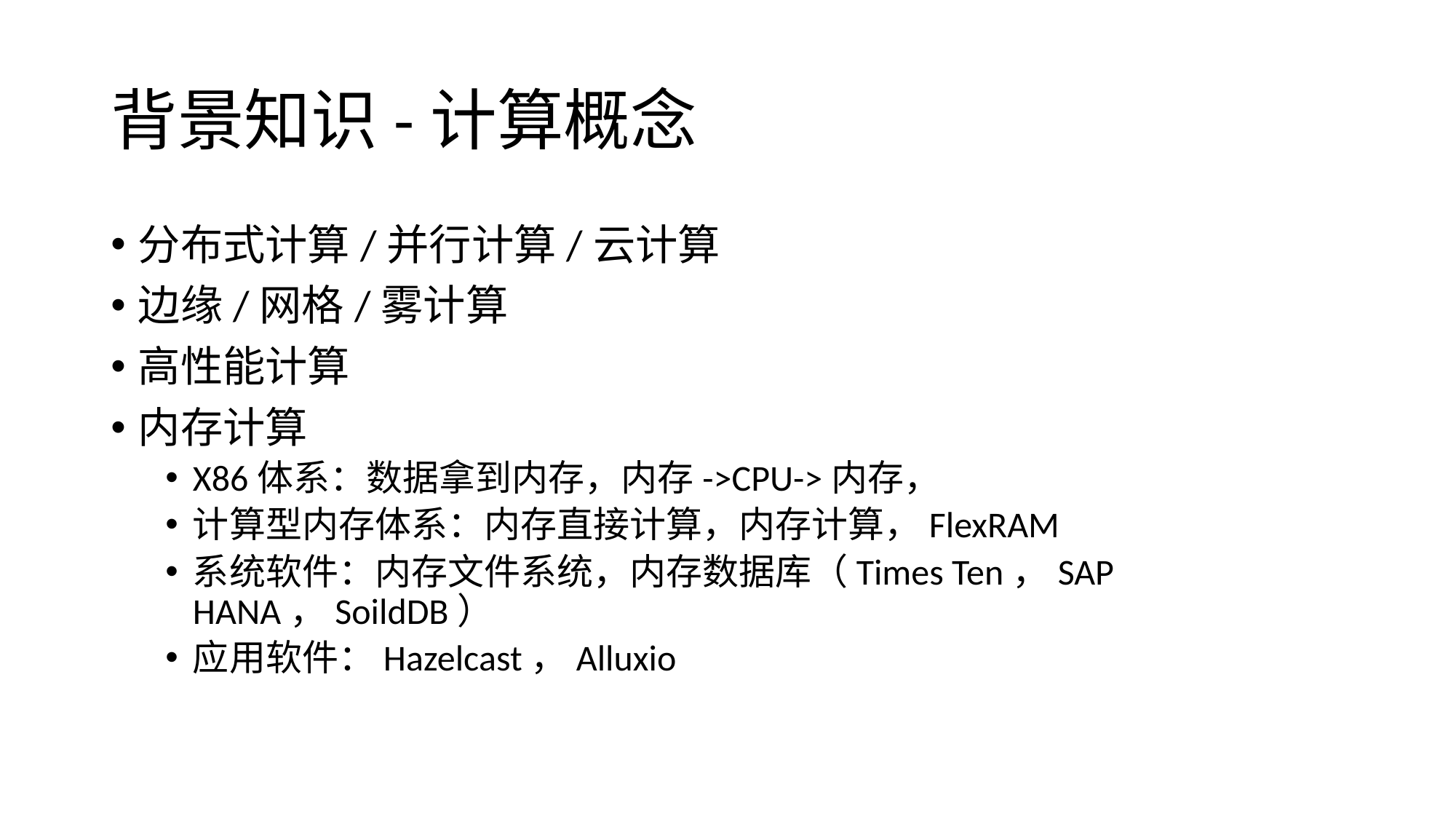

# 背景知识-计算概念
分布式计算/并行计算/云计算
边缘/网格/雾计算
高性能计算
内存计算
X86体系：数据拿到内存，内存->CPU->内存，
计算型内存体系：内存直接计算，内存计算，FlexRAM
系统软件：内存文件系统，内存数据库（Times Ten，SAP HANA，SoildDB）
应用软件：Hazelcast，Alluxio